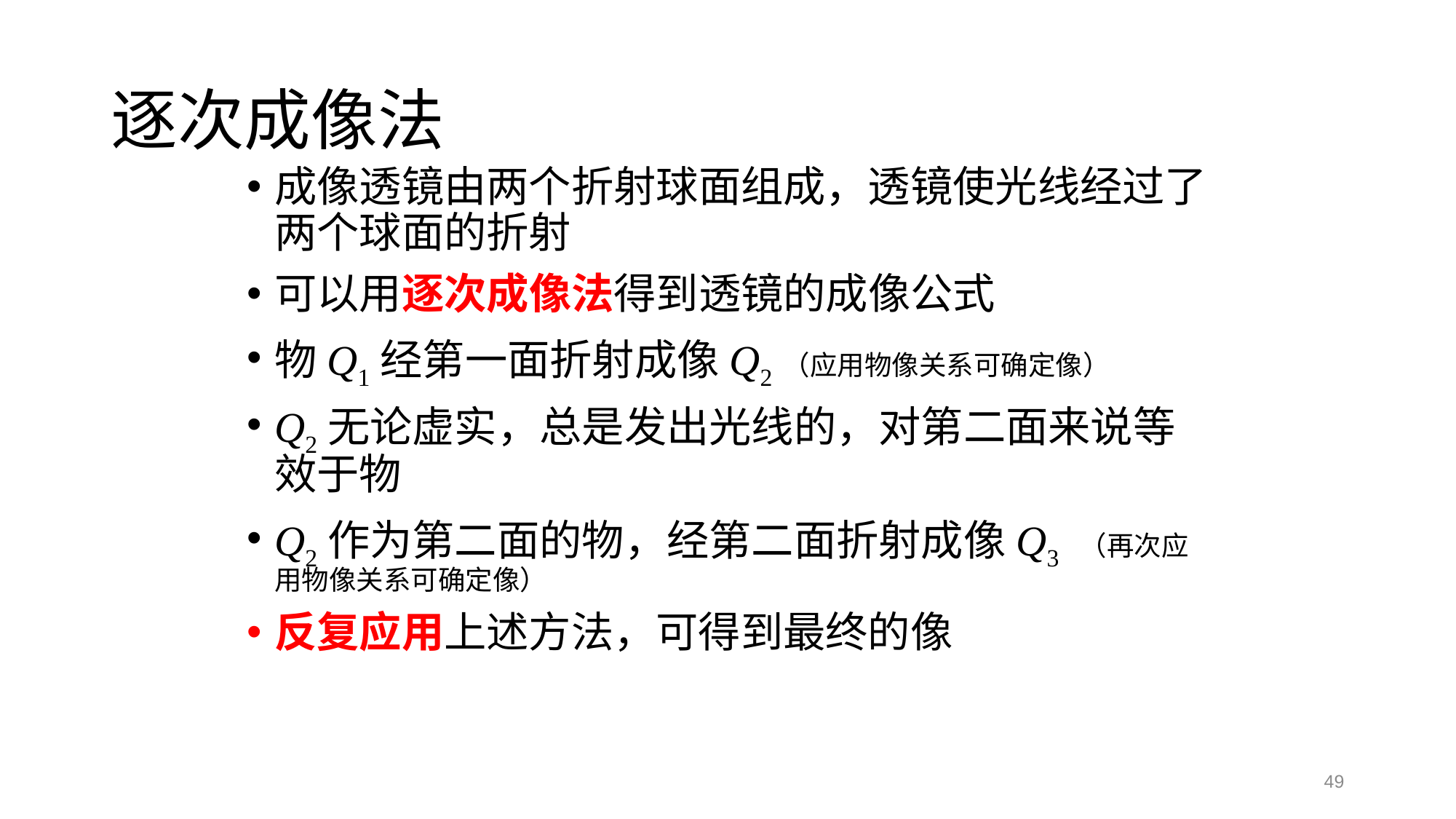

# 逐次成像法
成像透镜由两个折射球面组成，透镜使光线经过了两个球面的折射
可以用逐次成像法得到透镜的成像公式
物Q1经第一面折射成像Q2（应用物像关系可确定像）
Q2无论虚实，总是发出光线的，对第二面来说等效于物
Q2作为第二面的物，经第二面折射成像Q3 （再次应用物像关系可确定像）
反复应用上述方法，可得到最终的像
49